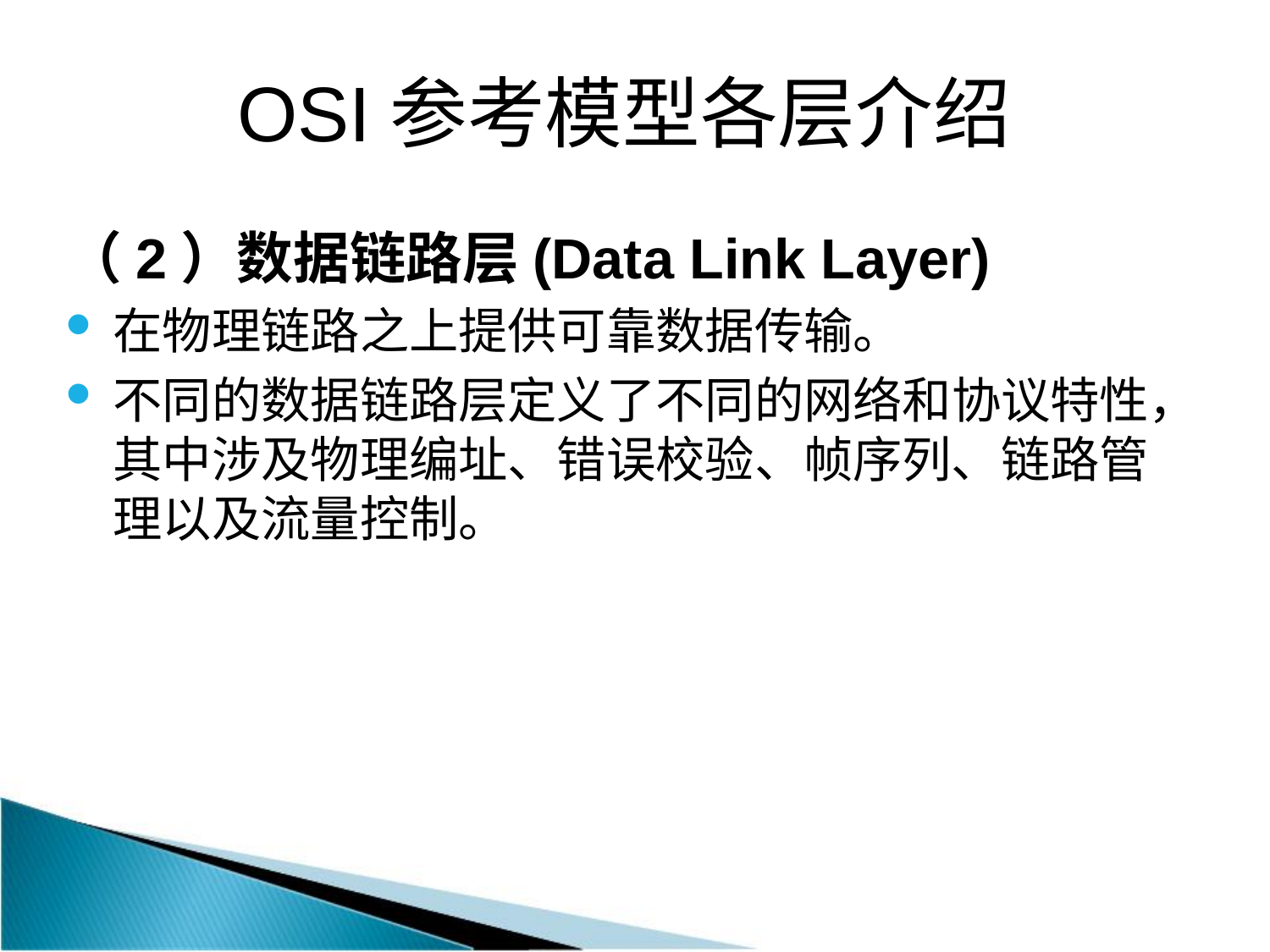

# OSI参考模型各层介绍
（2）数据链路层(Data Link Layer)
在物理链路之上提供可靠数据传输。
不同的数据链路层定义了不同的网络和协议特性，其中涉及物理编址、错误校验、帧序列、链路管理以及流量控制。